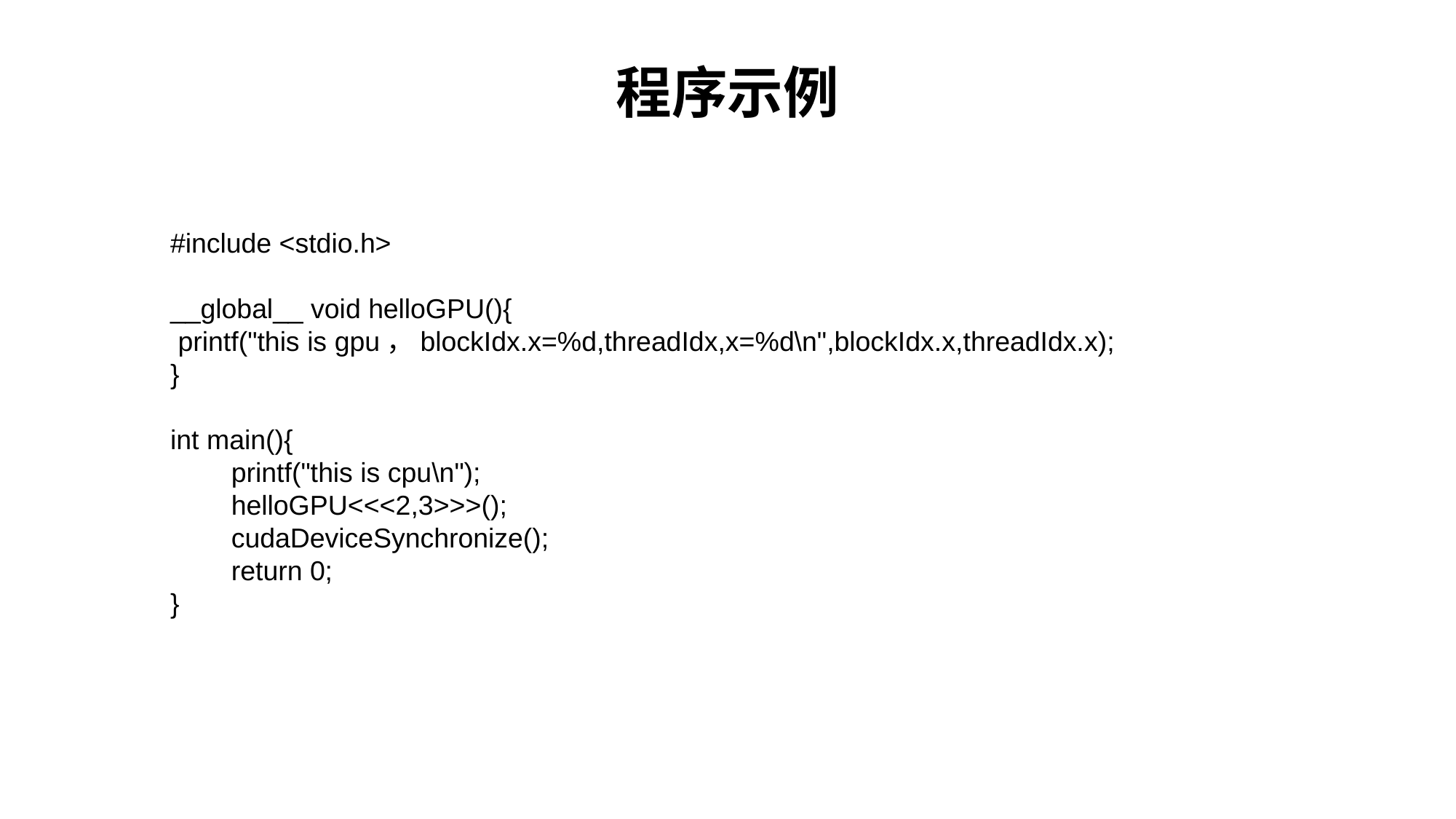

程序示例
#include <stdio.h>
__global__ void helloGPU(){
 printf("this is gpu，blockIdx.x=%d,threadIdx,x=%d\n",blockIdx.x,threadIdx.x);
}
int main(){
        printf("this is cpu\n");
        helloGPU<<<2,3>>>();
        cudaDeviceSynchronize();
        return 0;
}